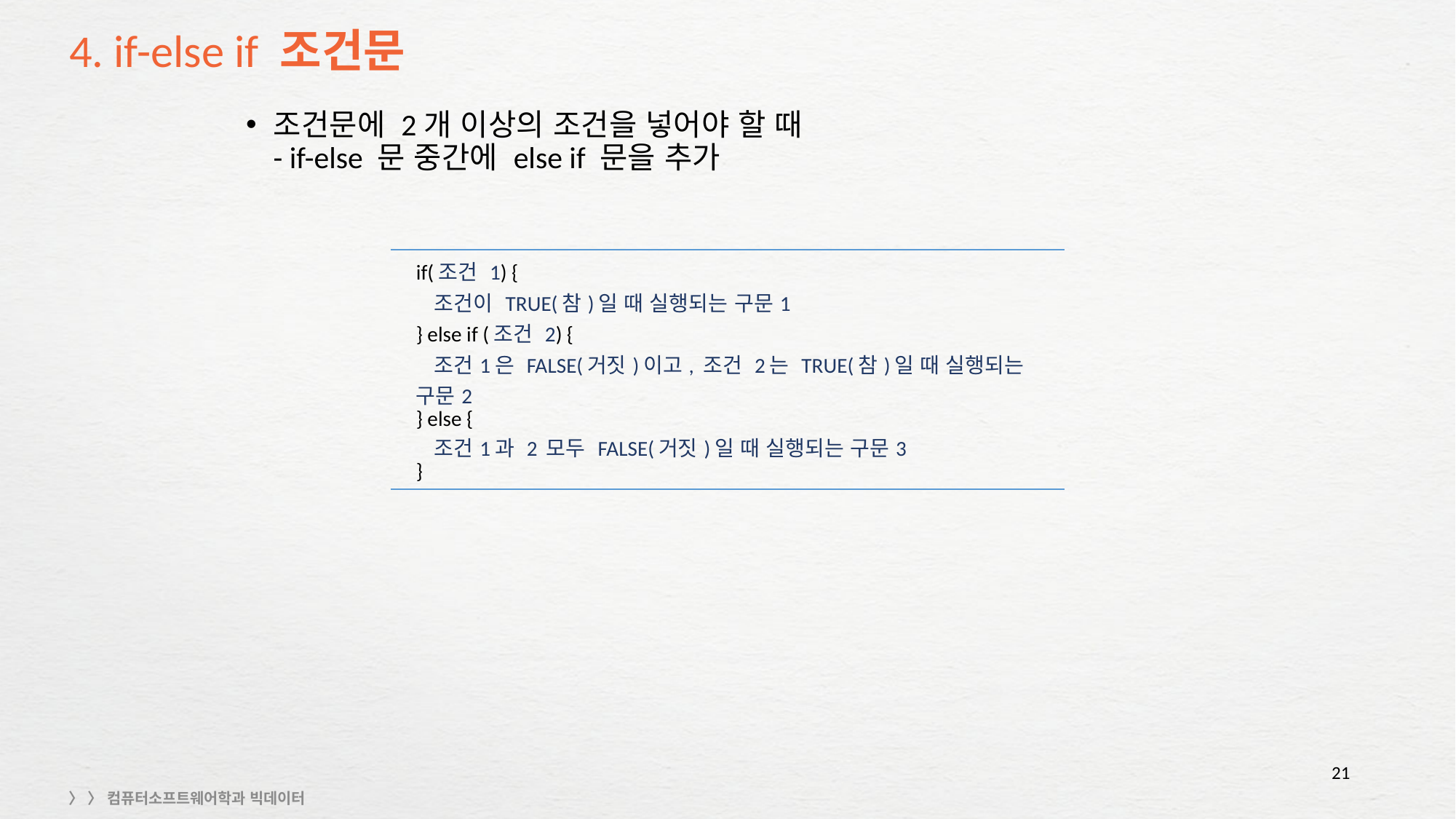

# 4. if-else if 조건문
조건문에 2개 이상의 조건을 넣어야 할 때
- if-else 문 중간에 else if 문을 추가

| if(조건 1) { 조건이 TRUE(참)일 때 실행되는 구문1 } else if (조건 2) { 조건1은 FALSE(거짓)이고, 조건 2는 TRUE(참)일 때 실행되는 구문2 } else { 조건1과 2 모두 FALSE(거짓)일 때 실행되는 구문3 } |
| --- |
21
〉 〉 컴퓨터소프트웨어학과 빅데이터